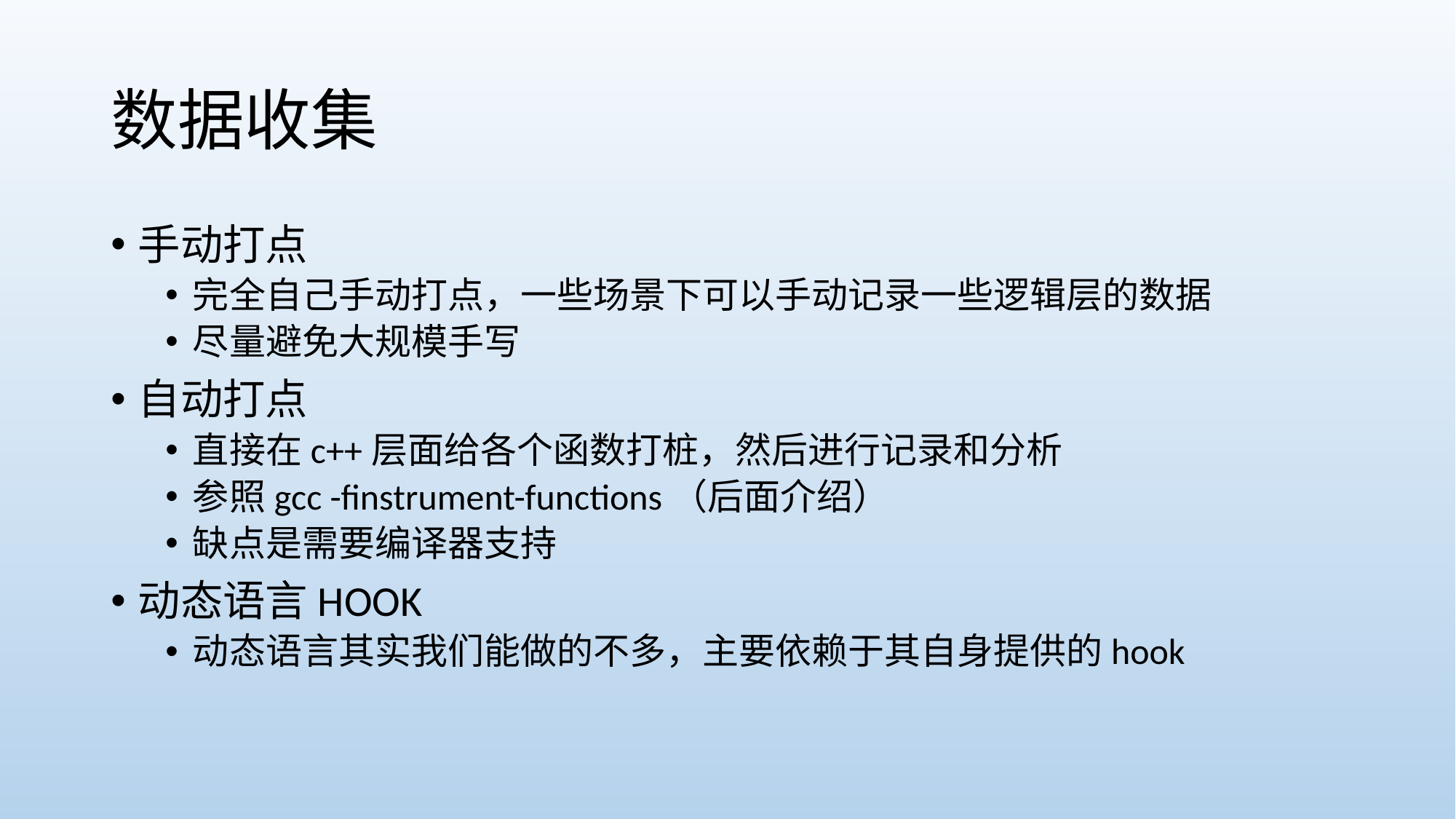

# 数据收集
手动打点
完全自己手动打点，一些场景下可以手动记录一些逻辑层的数据
尽量避免大规模手写
自动打点
直接在c++层面给各个函数打桩，然后进行记录和分析
参照gcc -finstrument-functions（后面介绍）
缺点是需要编译器支持
动态语言HOOK
动态语言其实我们能做的不多，主要依赖于其自身提供的hook